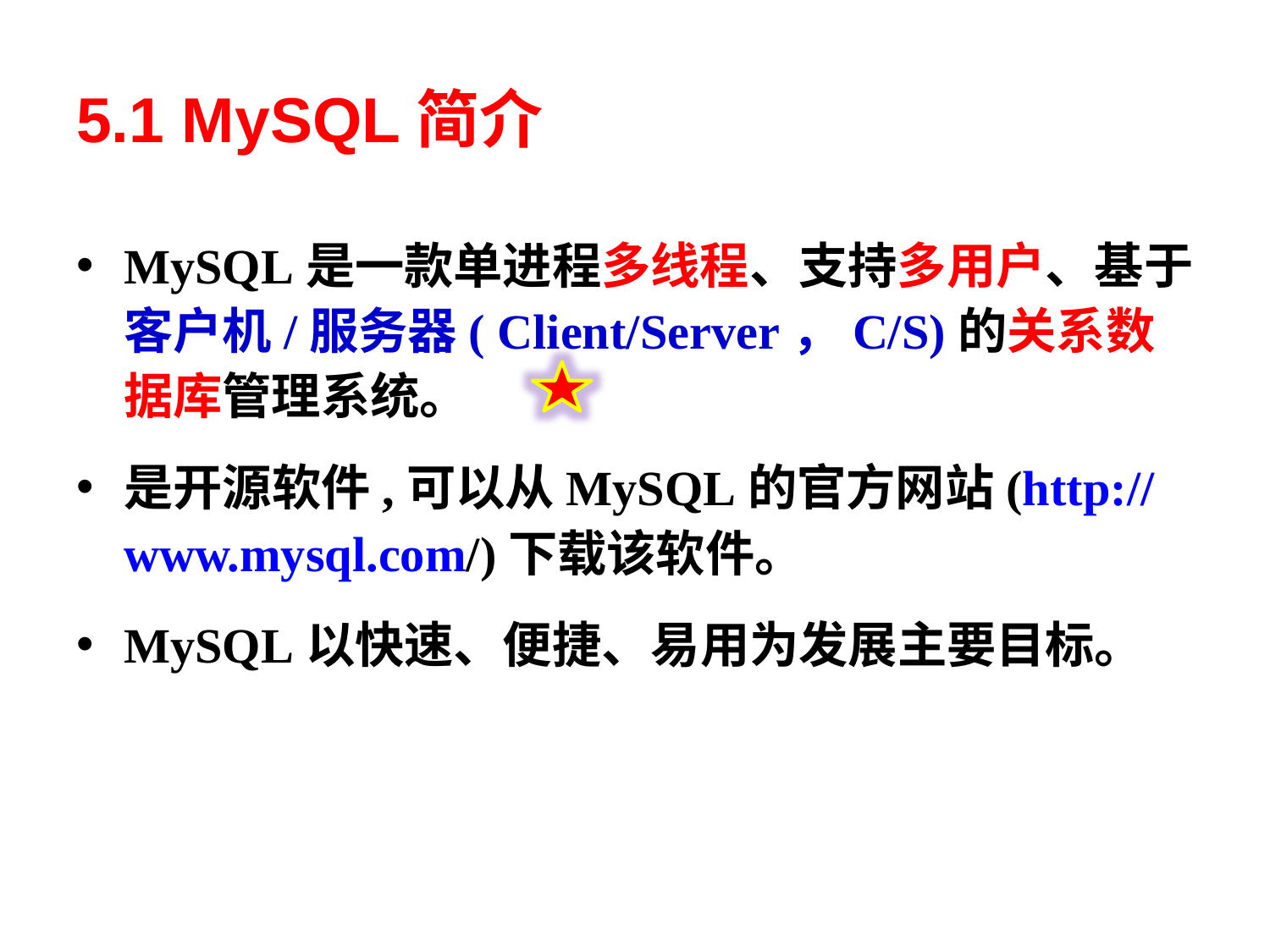

# 5.1 MySQL简介
MySQL是一款单进程多线程、支持多用户、基于客户机/服务器( Client/Server，C/S)的关系数据库管理系统。
是开源软件,可以从MySQL的官方网站(http://www.mysql.com/)下载该软件。
MySQL以快速、便捷、易用为发展主要目标。